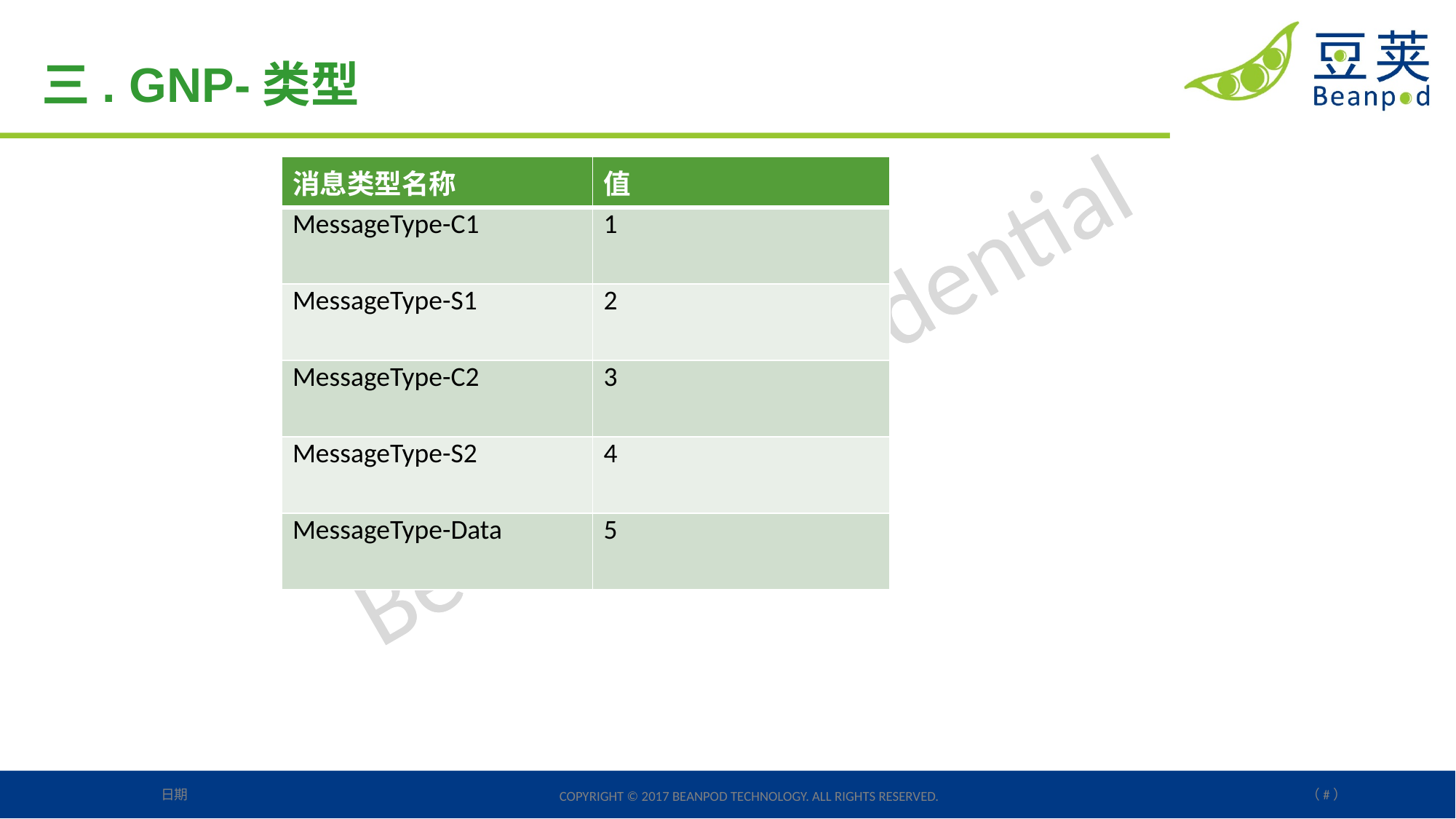

三. GNP-类型
| 消息类型名称 | 值 |
| --- | --- |
| MessageType-C1 | 1 |
| MessageType-S1 | 2 |
| MessageType-C2 | 3 |
| MessageType-S2 | 4 |
| MessageType-Data | 5 |